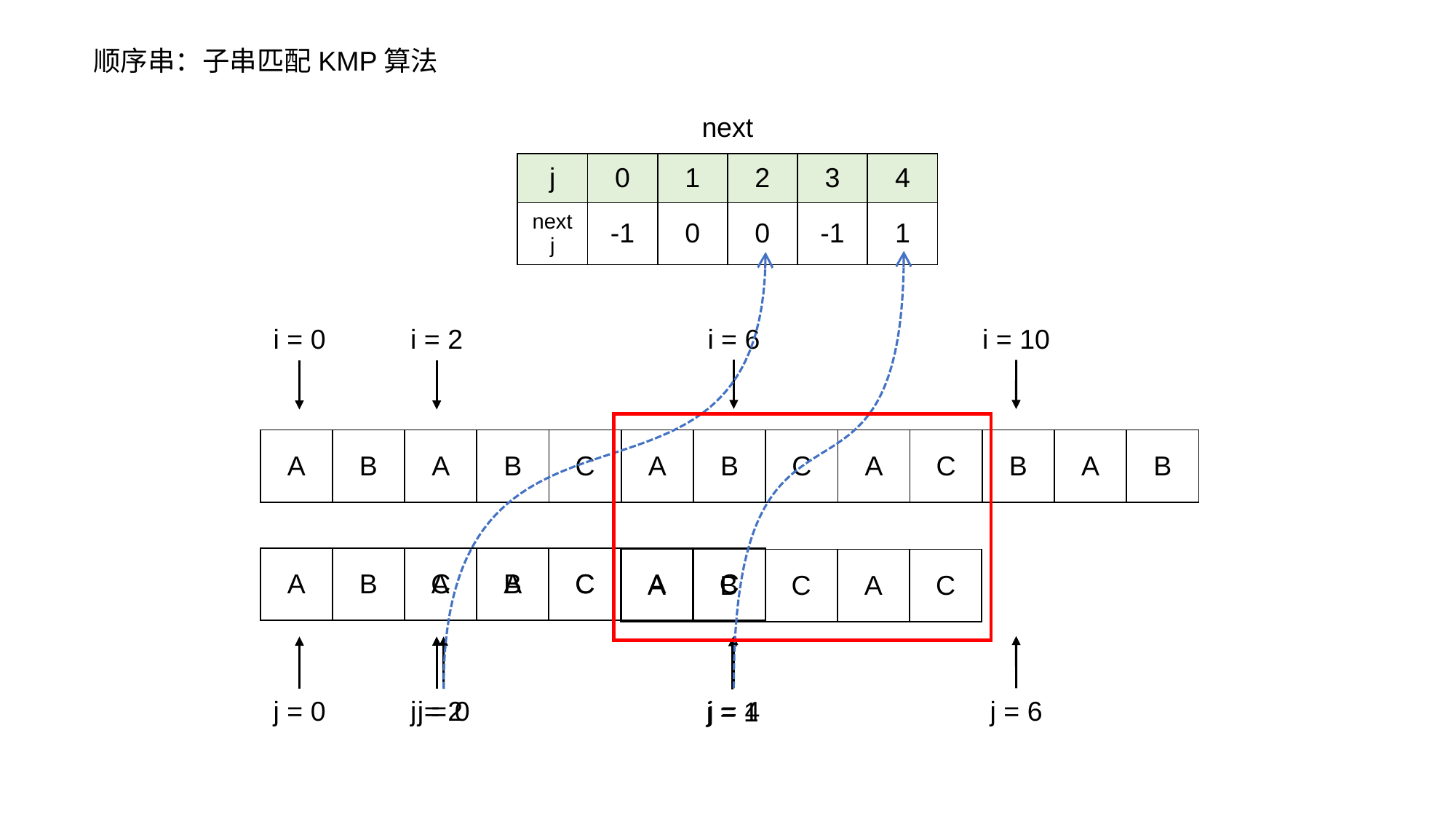

顺序串：子串匹配KMP算法
next
| j | 0 | 1 | 2 | 3 | 4 |
| --- | --- | --- | --- | --- | --- |
| next j | -1 | 0 | 0 | -1 | 1 |
i = 6
i = 10
i = 0
i = 2

| A | B | A | B | C | A | B | C | A | C | B | A | B |
| --- | --- | --- | --- | --- | --- | --- | --- | --- | --- | --- | --- | --- |
| A | B | C | A | C |
| --- | --- | --- | --- | --- |
| A | B | C | A | C |
| --- | --- | --- | --- | --- |
| A | B | C | A | C |
| --- | --- | --- | --- | --- |
j = 4
j = 6
j = 0
j = 2
j = 0
j = 1